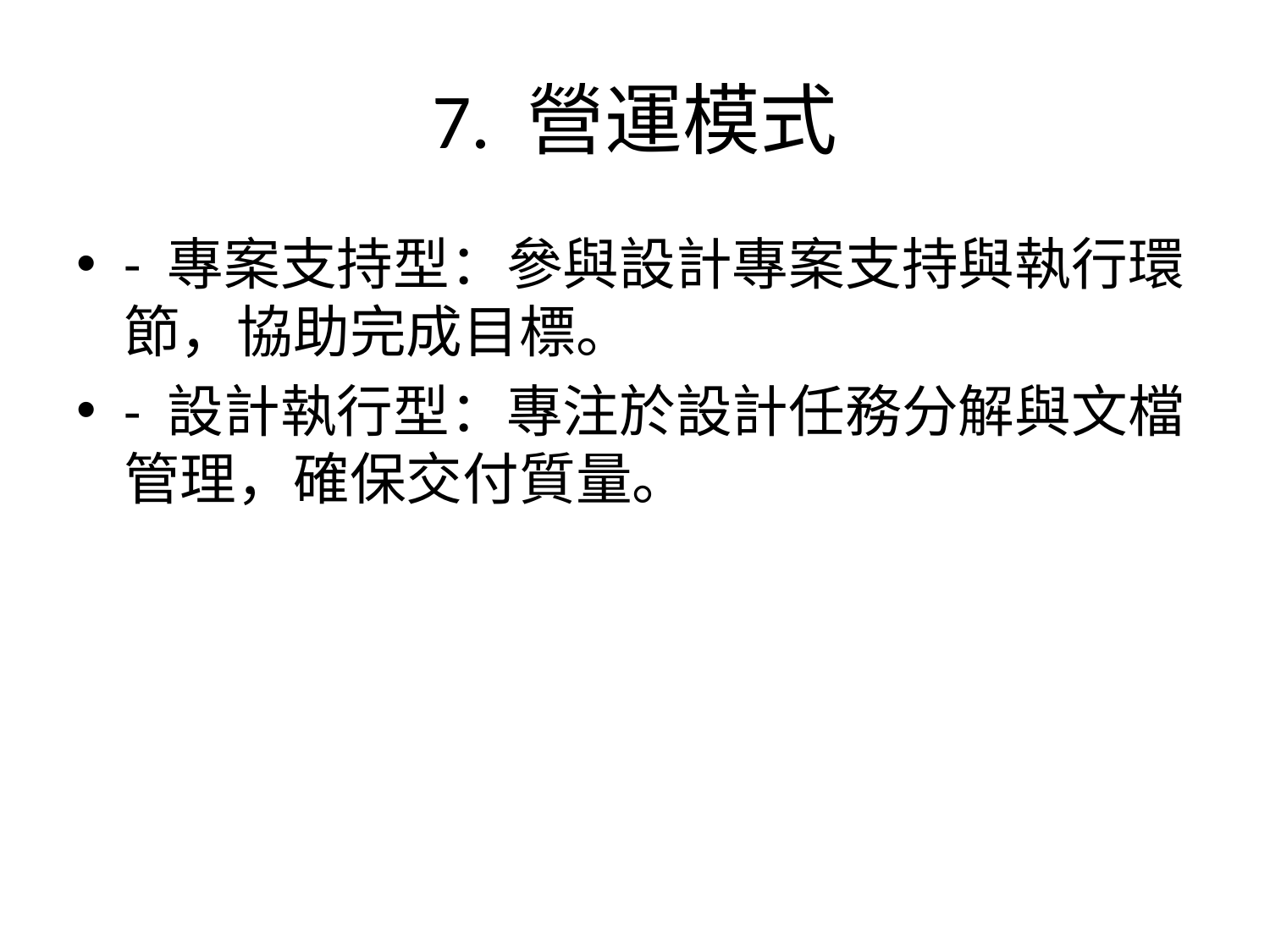

# 7. 營運模式
- 專案支持型：參與設計專案支持與執行環節，協助完成目標。
- 設計執行型：專注於設計任務分解與文檔管理，確保交付質量。